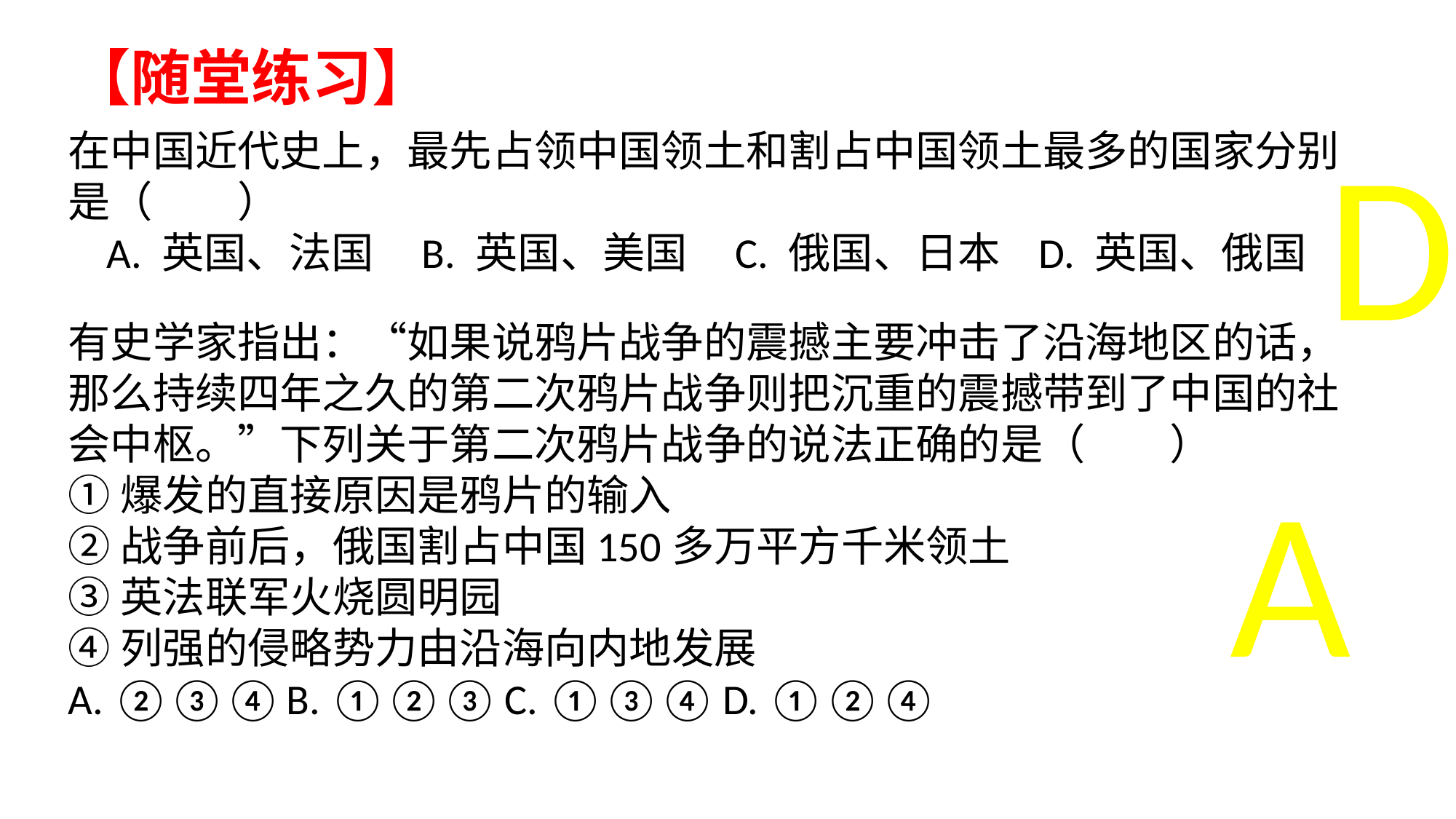

【随堂练习】
D
在中国近代史上，最先占领中国领土和割占中国领土最多的国家分别是（　　）
    A. 英国、法国    B. 英国、美国    C. 俄国、日本   D. 英国、俄国
有史学家指出：“如果说鸦片战争的震撼主要冲击了沿海地区的话，那么持续四年之久的第二次鸦片战争则把沉重的震撼带到了中国的社会中枢。”下列关于第二次鸦片战争的说法正确的是（　　）
①爆发的直接原因是鸦片的输入
②战争前后，俄国割占中国150多万平方千米领土
③英法联军火烧圆明园
④列强的侵略势力由沿海向内地发展
A. ②③④	B. ①②③	C. ①③④	D. ①②④
A